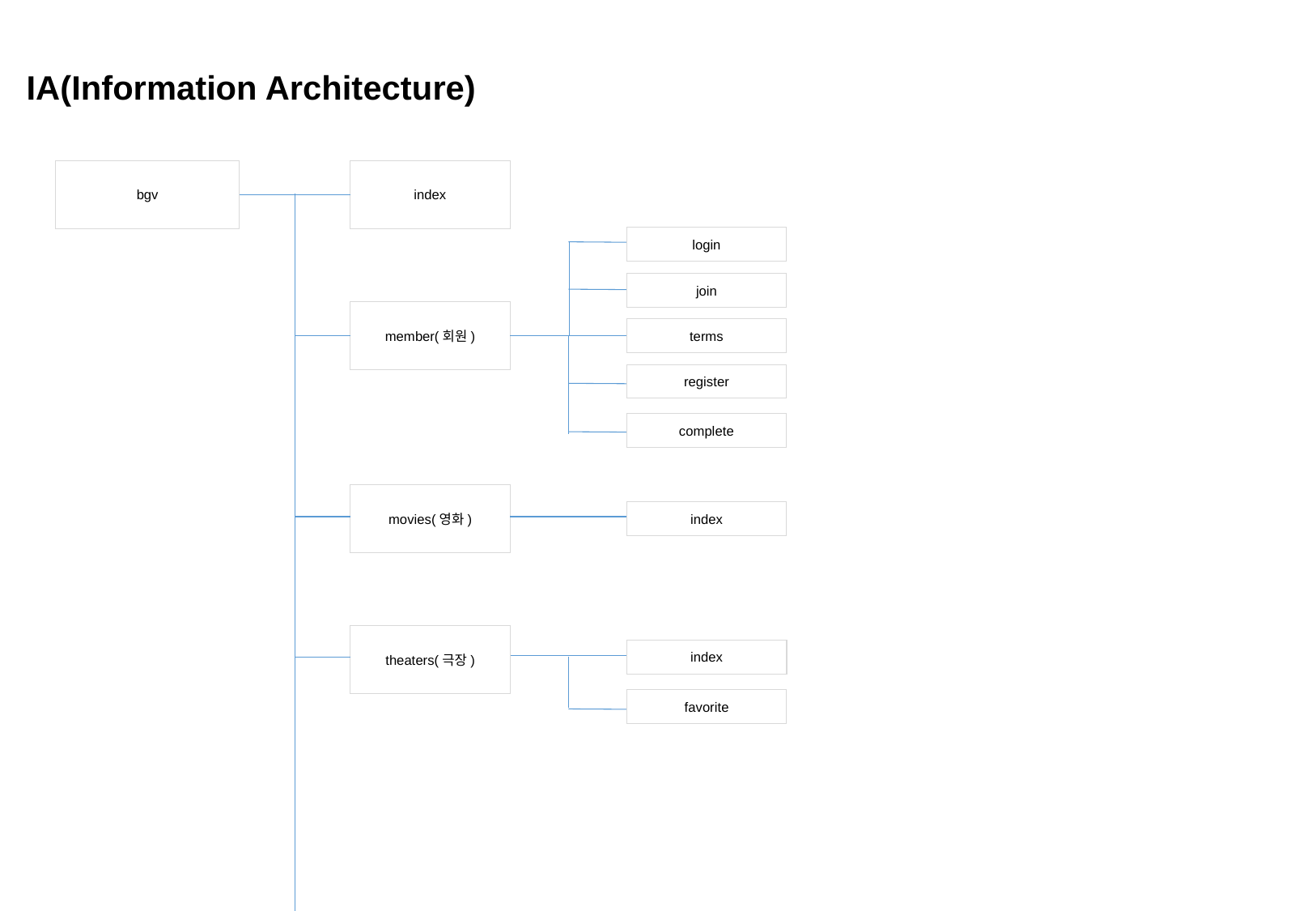

IA(Information Architecture)
bgv
index
login
join
member(회원)
terms
register
complete
movies(영화)
index
theaters(극장)
index
무비차트
favorite